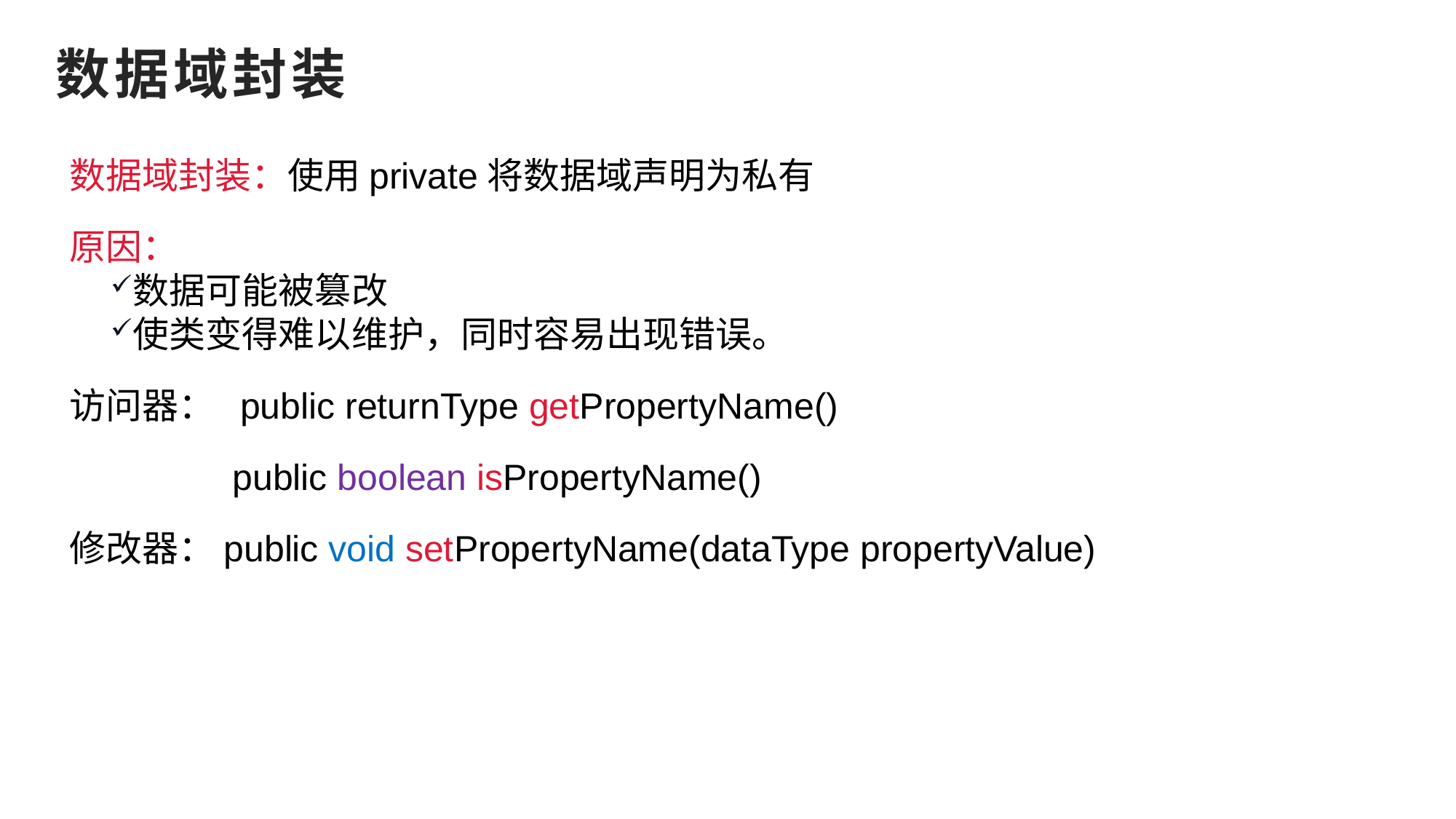

# 数据域封装
数据域封装：使用private将数据域声明为私有
原因：
数据可能被篡改
使类变得难以维护，同时容易出现错误。
访问器：  public returnType getPropertyName()
                public boolean isPropertyName()
修改器：public void setPropertyName(dataType propertyValue)